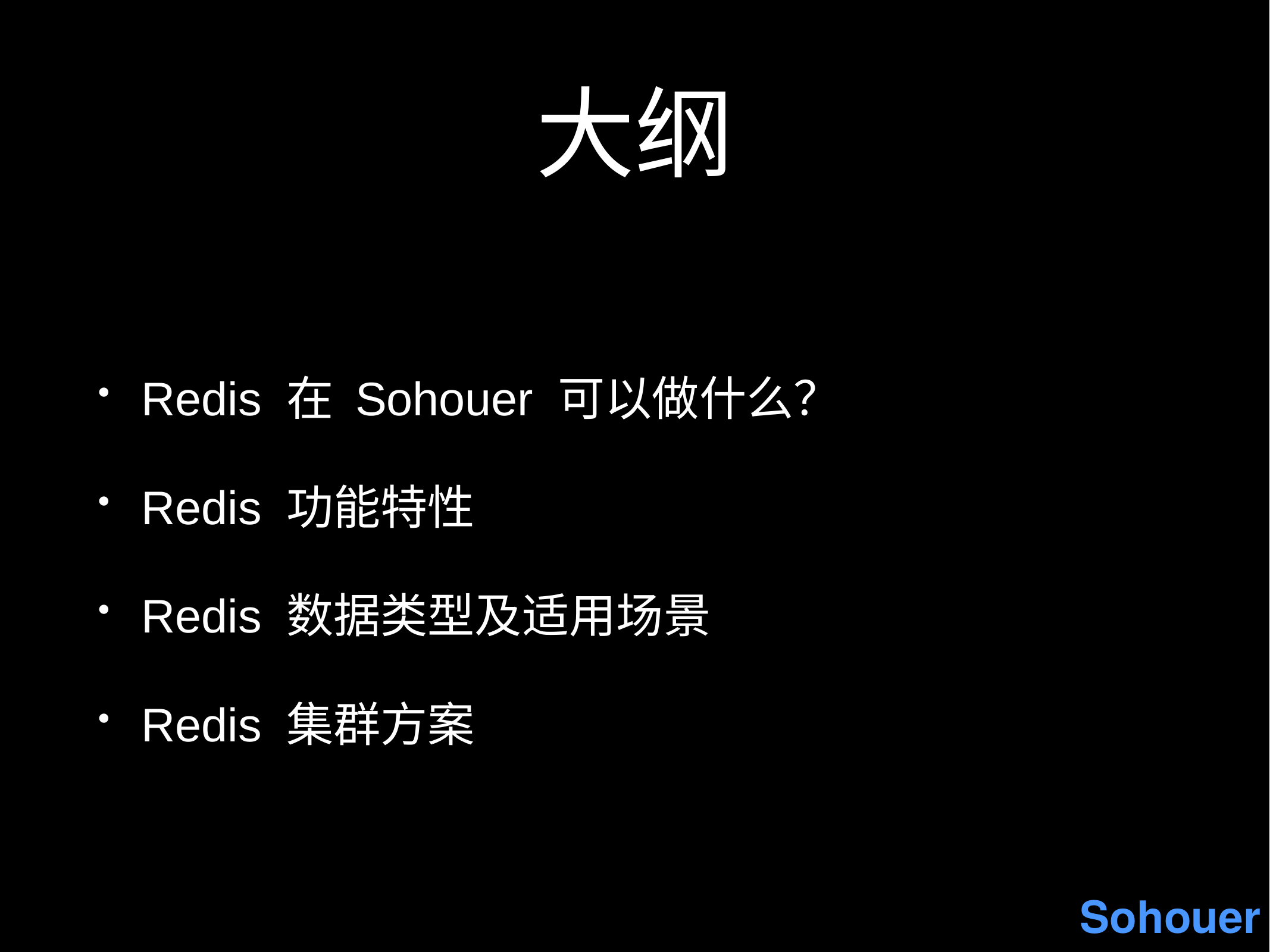

# 大纲
Redis 在 Sohouer 可以做什么？
Redis 功能特性
Redis 数据类型及适用场景
Redis 集群方案